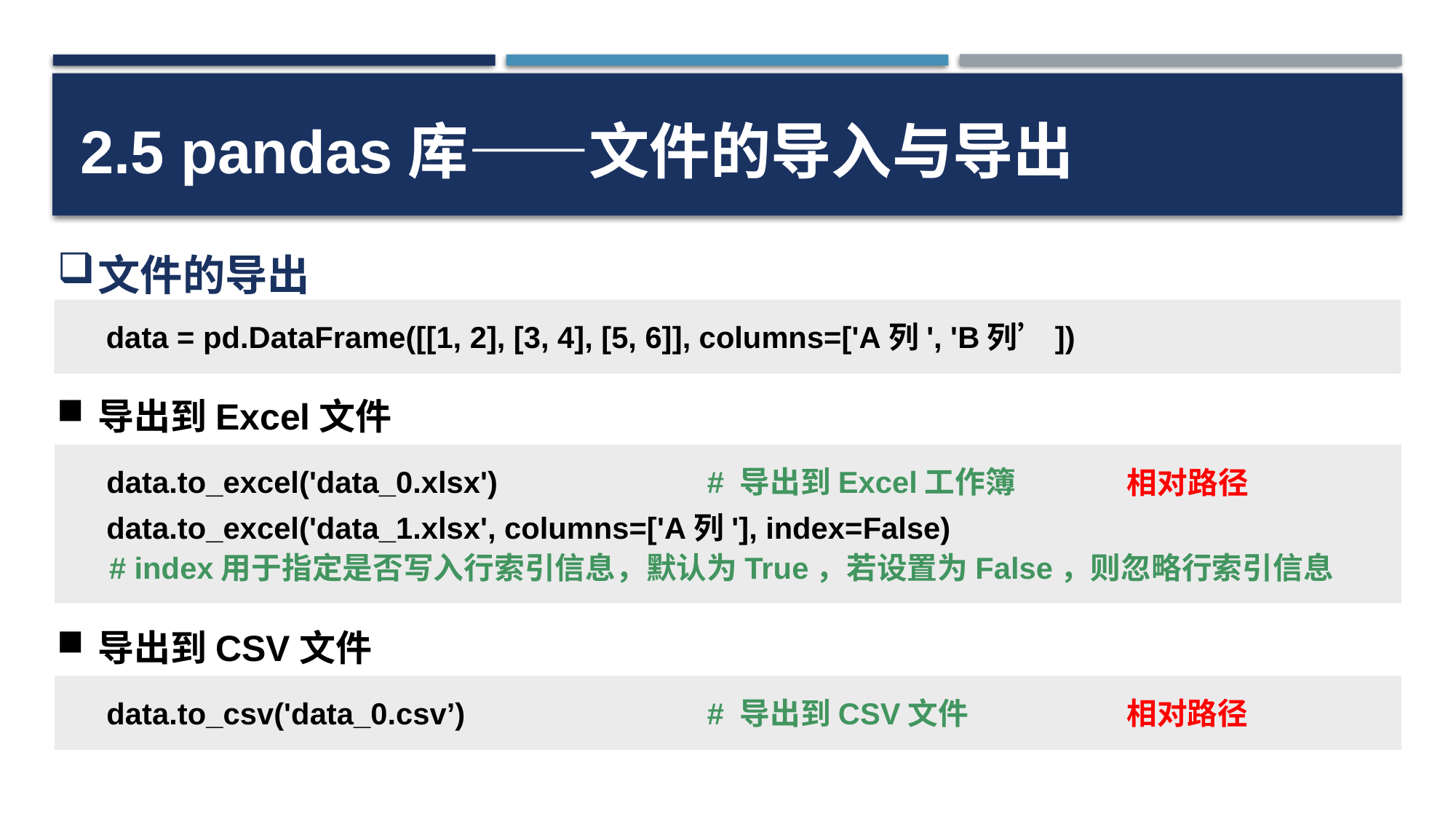

2.5 pandas库——文件的导入与导出
文件的导出

data = pd.DataFrame([[1, 2], [3, 4], [5, 6]], columns=['A列', 'B列’])
导出到Excel文件

data.to_excel('data_0.xlsx')
data.to_excel('data_1.xlsx', columns=['A列'], index=False)
# 导出到Excel工作簿
# index用于指定是否写入行索引信息，默认为True，若设置为False，则忽略行索引信息
相对路径
导出到CSV文件

data.to_csv('data_0.csv’)
# 导出到CSV文件
相对路径
52